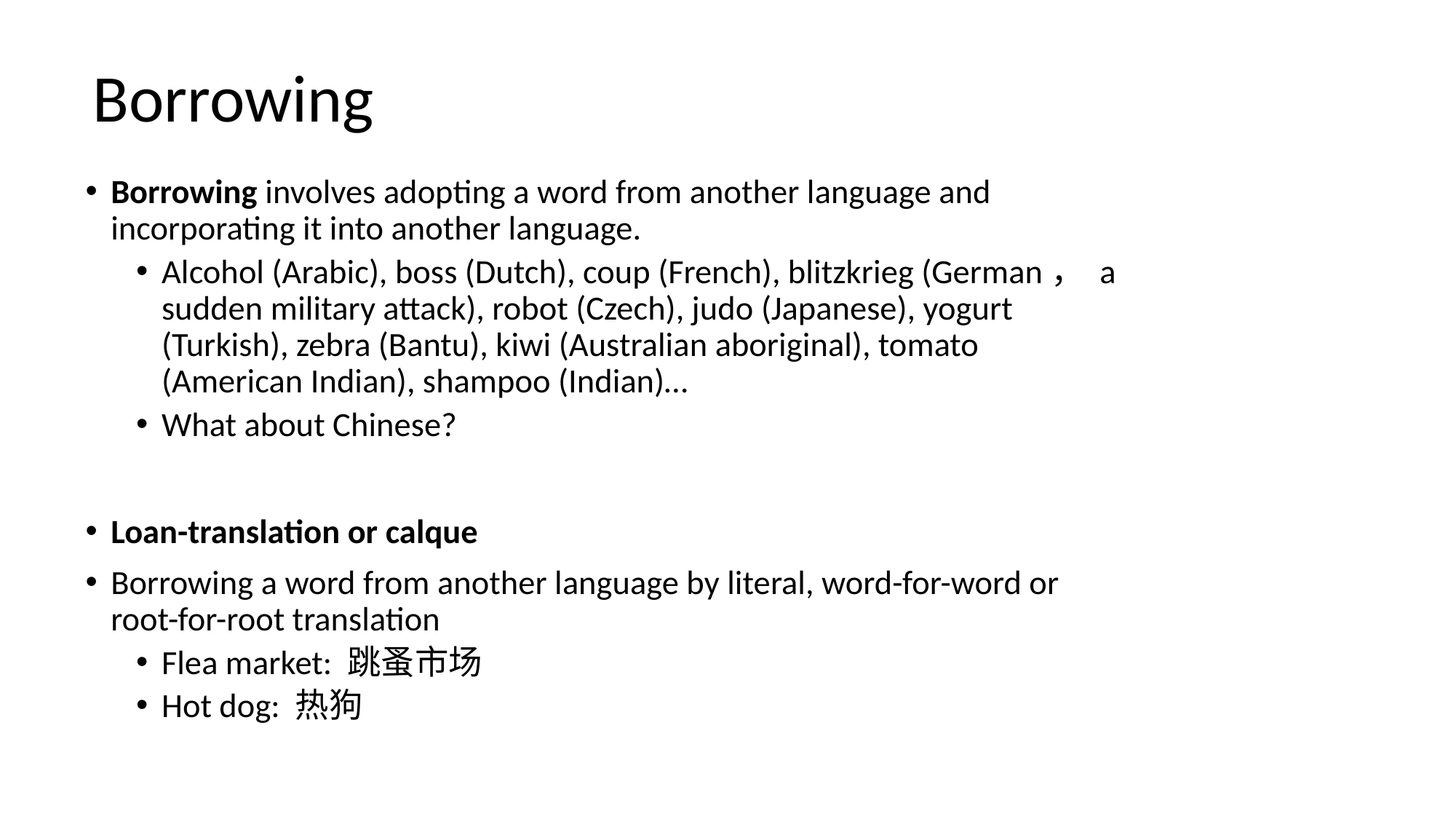

Borrowing
Borrowing involves adopting a word from another language and incorporating it into another language.
Alcohol (Arabic), boss (Dutch), coup (French), blitzkrieg (German， a sudden military attack), robot (Czech), judo (Japanese), yogurt (Turkish), zebra (Bantu), kiwi (Australian aboriginal), tomato (American Indian), shampoo (Indian)…
What about Chinese?

Loan-translation or calque
Borrowing a word from another language by literal, word-for-word or root-for-root translation
Flea market: 跳蚤市场
Hot dog: 热狗